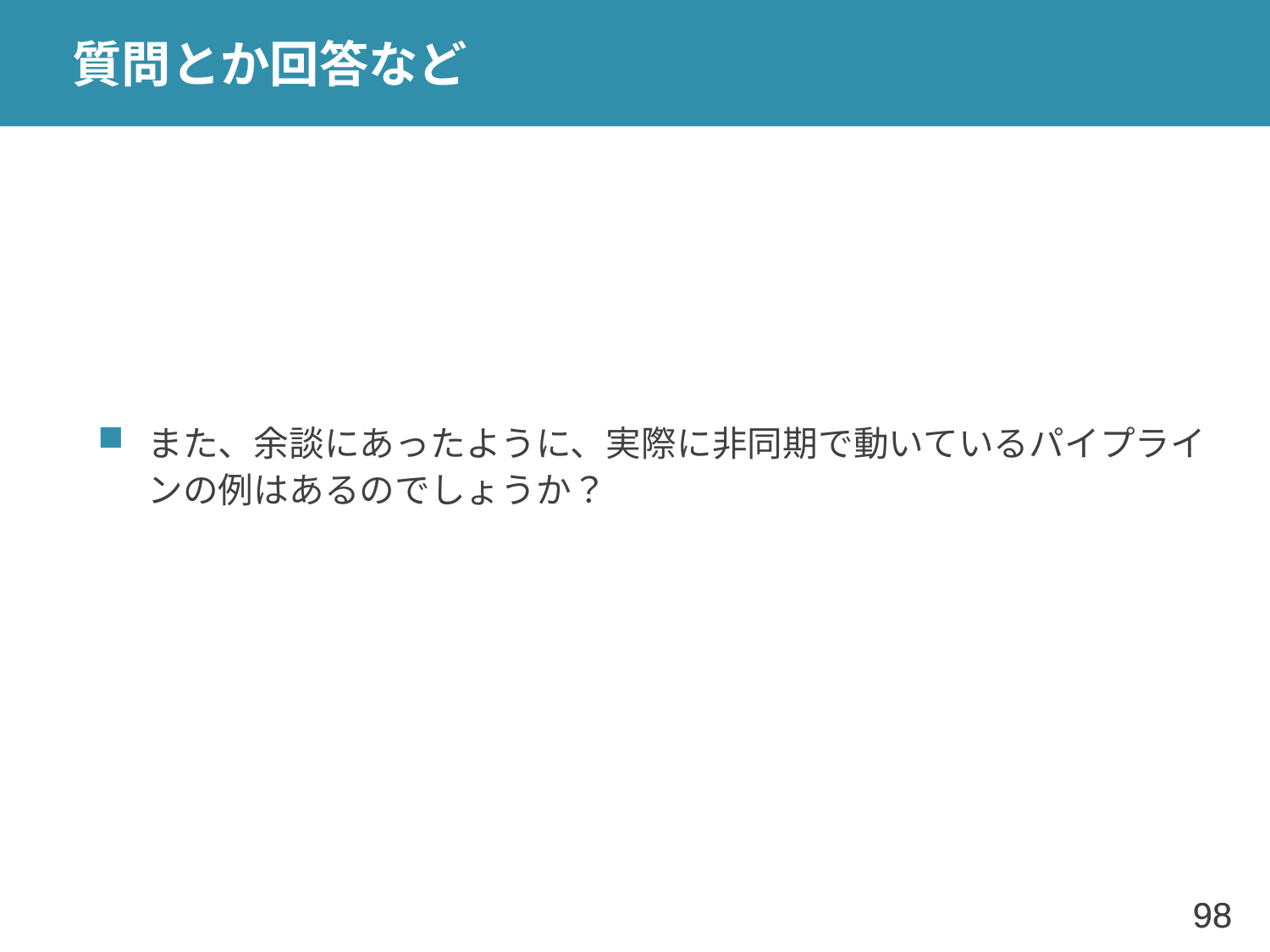

# 質問とか回答など
また、余談にあったように、実際に非同期で動いているパイプラインの例はあるのでしょうか？